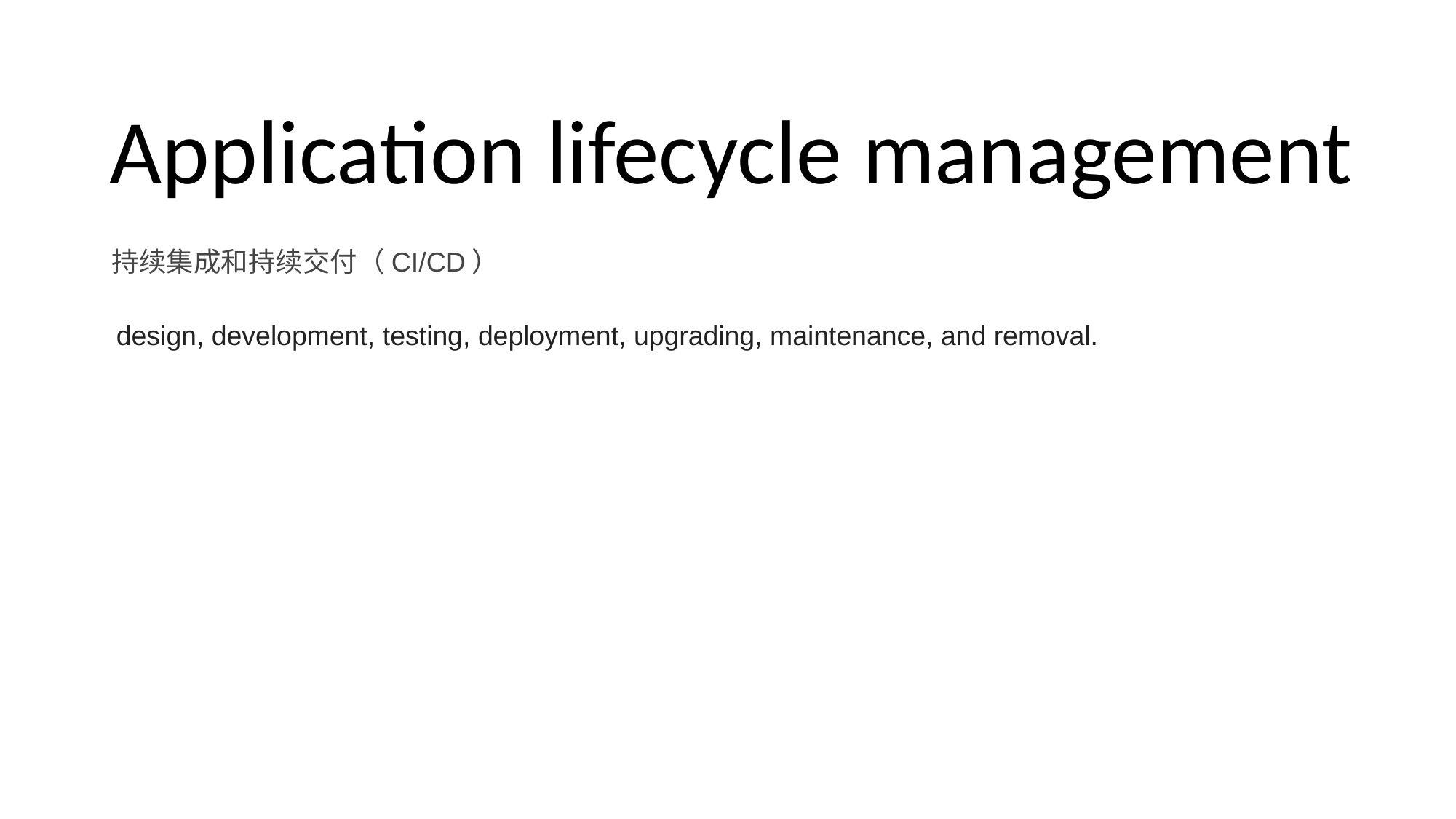

# Application lifecycle management
持续集成和持续交付（CI/CD）
design, development, testing, deployment, upgrading, maintenance, and removal.